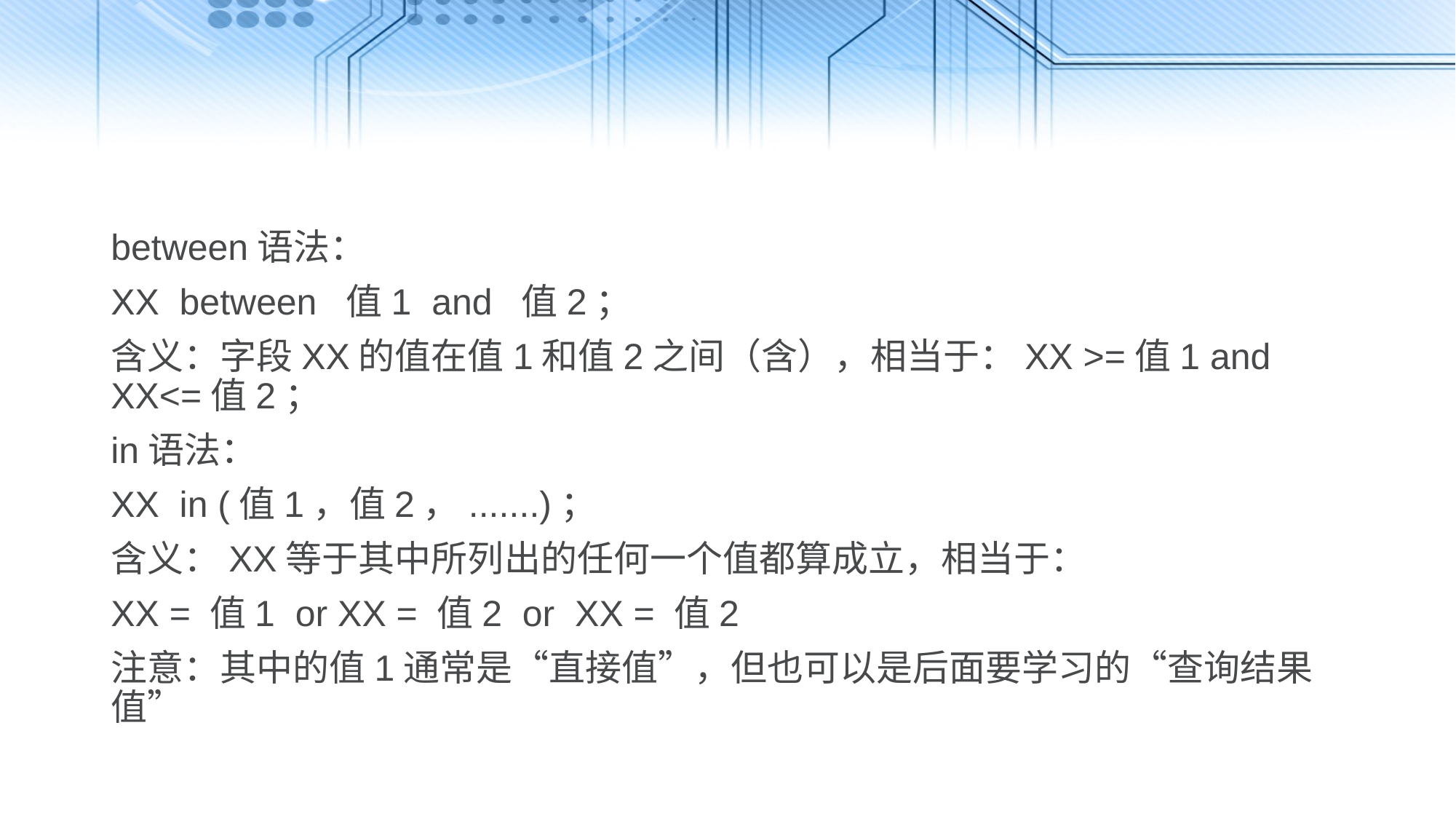

between语法：
XX  between  值1  and  值2；
含义：字段XX的值在值1和值2之间（含），相当于：XX >=值1 and XX<=值2；
in语法：
XX  in (值1，值2，.......)；
含义：XX等于其中所列出的任何一个值都算成立，相当于：
XX = 值1  or XX = 值2  or  XX = 值2
注意：其中的值1通常是“直接值”，但也可以是后面要学习的“查询结果值”